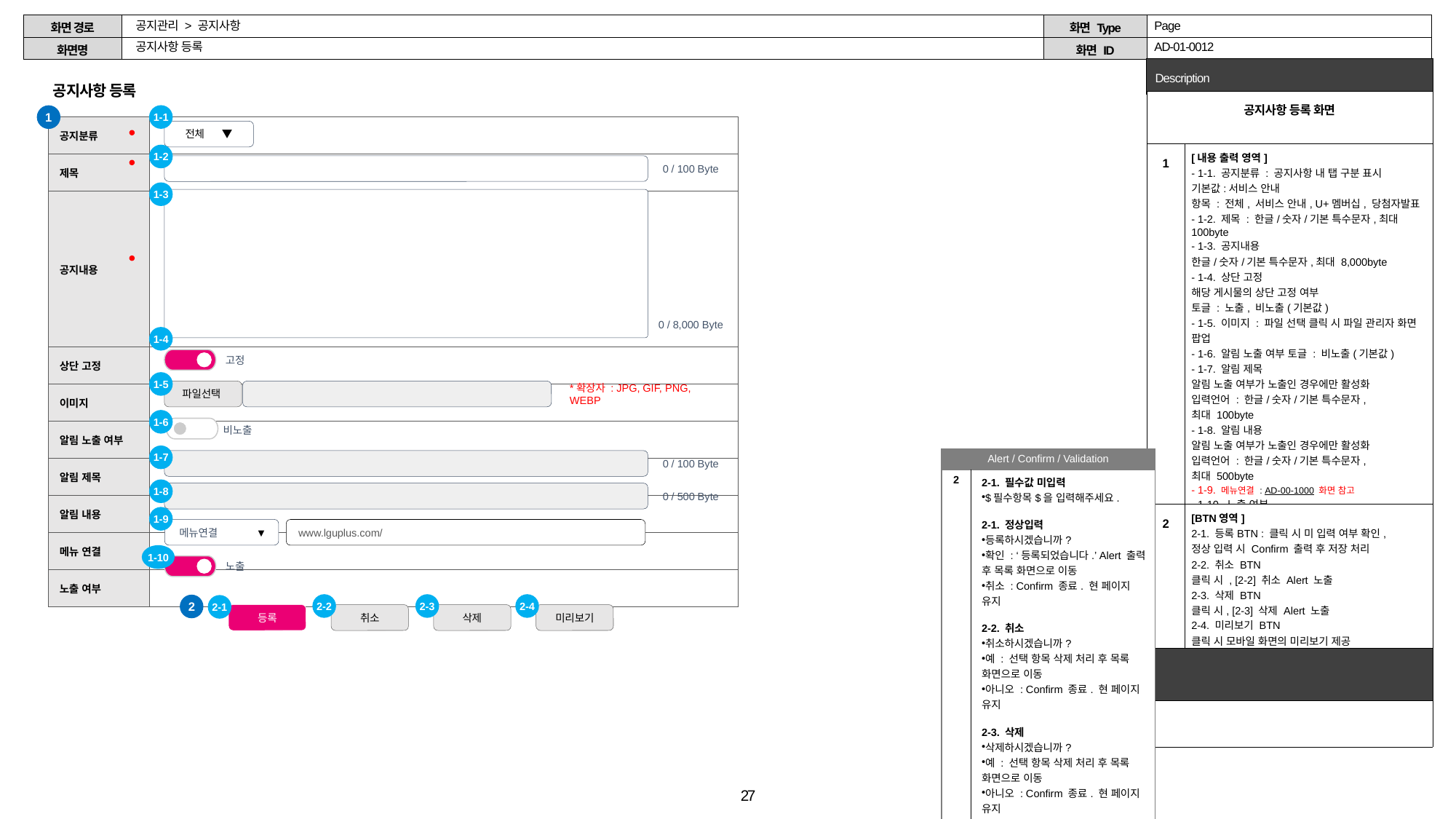

공지관리 > 공지사항
Page
공지사항 등록
AD-01-0012
공지사항 등록
| 공지사항 등록 화면 |  |
| --- | --- |
| 1 | [내용 출력 영역] - 1-1. 공지분류 : 공지사항 내 탭 구분 표시 기본값:서비스 안내 항목 : 전체, 서비스 안내, U+멤버십, 당첨자발표 - 1-2. 제목 : 한글/숫자/기본 특수문자,최대 100byte - 1-3. 공지내용 한글/숫자/기본 특수문자,최대 8,000byte - 1-4. 상단 고정 해당 게시물의 상단 고정 여부 토글 : 노출, 비노출(기본값) - 1-5. 이미지 : 파일 선택 클릭 시 파일 관리자 화면 팝업 - 1-6. 알림 노출 여부 토글 : 비노출(기본값) - 1-7. 알림 제목 알림 노출 여부가 노출인 경우에만 활성화 입력언어 : 한글/숫자/기본 특수문자, 최대 100byte - 1-8. 알림 내용 알림 노출 여부가 노출인 경우에만 활성화 입력언어 : 한글/숫자/기본 특수문자, 최대 500byte - 1-9. 메뉴연결 : AD-00-1000 화면 참고 - 1-10. 노출 여부 앱/공지사항 내 노출 여부 토글 : 노출(기본값), 비노출 |
| 2 | [BTN영역] 2-1. 등록BTN : 클릭 시 미 입력 여부 확인, 정상 입력 시 Confirm 출력 후 저장 처리 2-2. 취소 BTN 클릭 시 , [2-2] 취소 Alert 노출 2-3. 삭제 BTN 클릭 시, [2-3] 삭제 Alert 노출 2-4. 미리보기 BTN 클릭 시 모바일 화면의 미리보기 제공 |
| Note |  |
|  |  |
1-1
1
| 공지분류 |  |
| --- | --- |
| 제목 |  |
| 공지내용 |  |
| 상단 고정 |  |
| 이미지 |  |
| 알림 노출 여부 |  |
| 알림 제목 |  |
| 알림 내용 |  |
| 메뉴 연결 |  |
| 노출 여부 |  |
전체      ▼

1-2

0 / 100 Byte

1-3

0 / 8,000 Byte
1-4

고정
1-5
파일선택

*확장자 : JPG, GIF, PNG, WEBP
1-6

비노출
1-7
| Alert / Confirm / Validation |  |
| --- | --- |
| 2 | 2-1. 필수값 미입력 $필수항목$을 입력해주세요. 2-1. 정상입력 등록하시겠습니까? 확인 : ‘등록되었습니다.’ Alert 출력 후 목록 화면으로 이동  취소 : Confirm 종료. 현 페이지 유지 2-2. 취소 취소하시겠습니까? 예 : 선택 항목 삭제 처리 후 목록 화면으로 이동   아니오 : Confirm 종료. 현 페이지 유지 2-3. 삭제 삭제하시겠습니까? 예 : 선택 항목 삭제 처리 후 목록 화면으로 이동   아니오 : Confirm 종료. 현 페이지 유지 |

0 / 100 Byte
1-8

0 / 500 Byte
1-9
           ▼
메뉴연결
www.lguplus.com/
1-10

노출
2-2
2-3
2-4
2
2-1
등록
삭제
취소
미리보기